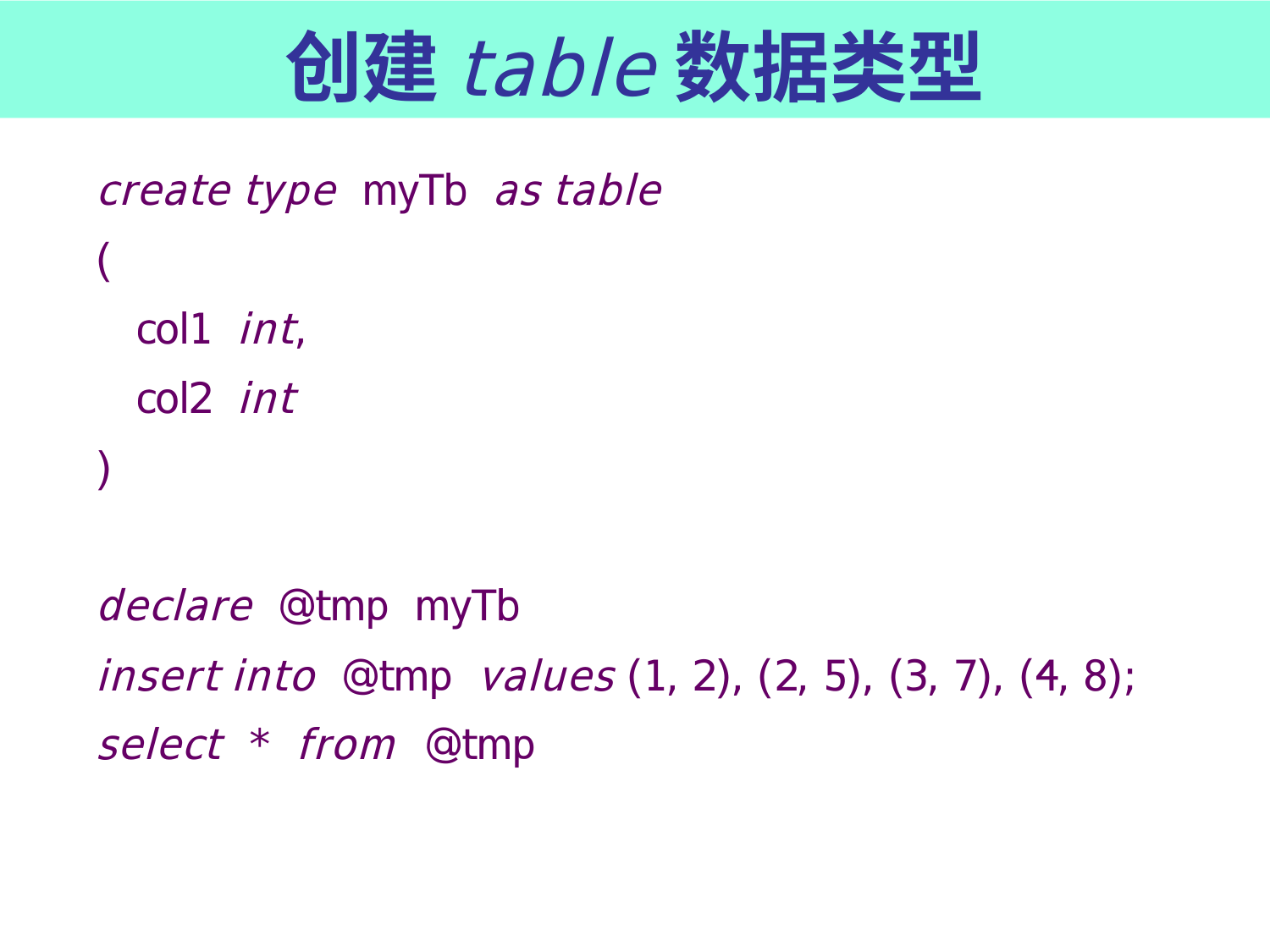

# 创建table数据类型
create type  myTb  as table
(
	col1  int,
	col2  int
)

declare  @tmp  myTb
insert into  @tmp  values (1, 2), (2, 5), (3, 7), (4, 8);
select  *  from  @tmp